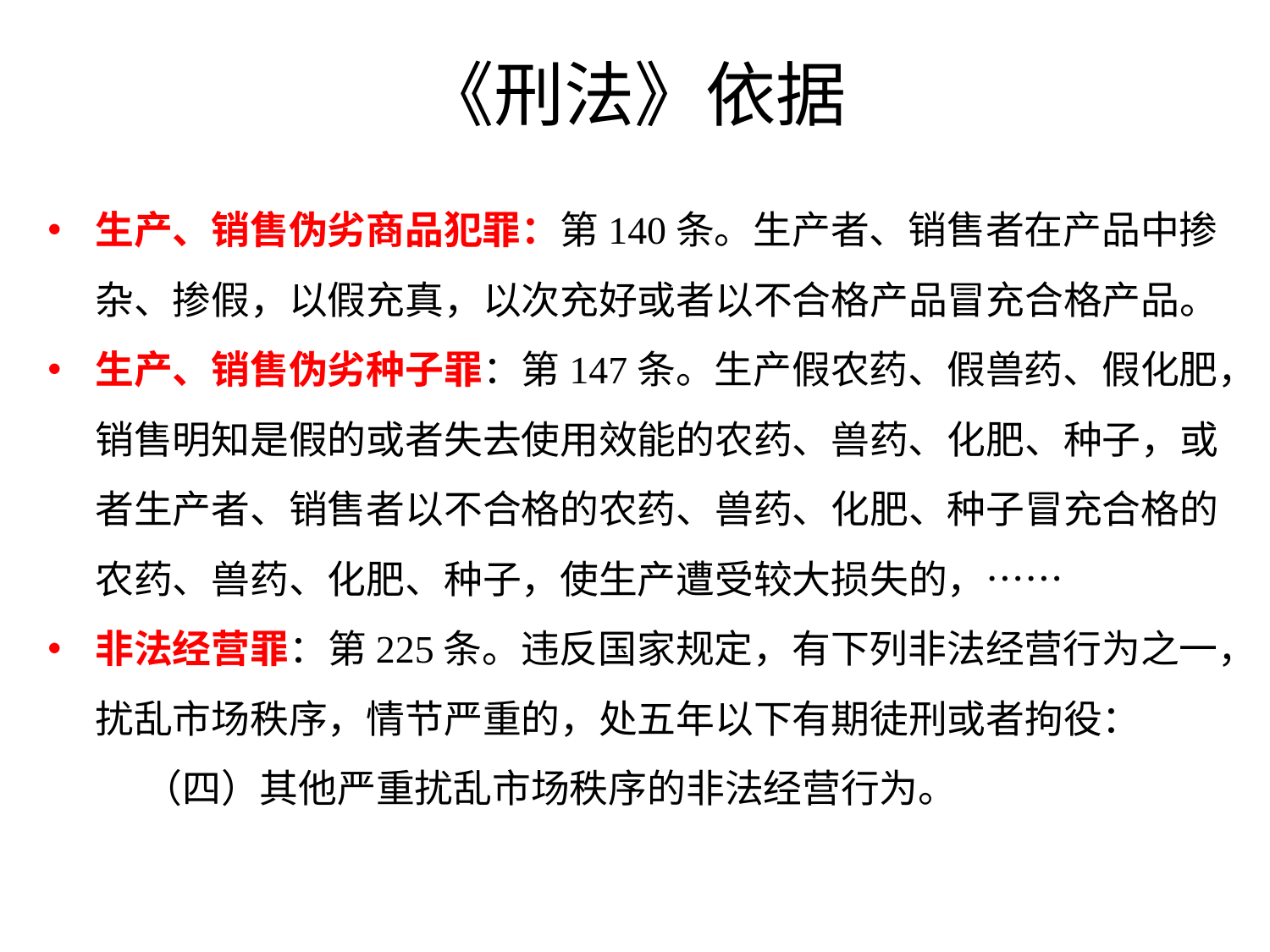

# 《刑法》依据
生产、销售伪劣商品犯罪：第140条。生产者、销售者在产品中掺杂、掺假，以假充真，以次充好或者以不合格产品冒充合格产品。
生产、销售伪劣种子罪：第147条。生产假农药、假兽药、假化肥，销售明知是假的或者失去使用效能的农药、兽药、化肥、种子，或者生产者、销售者以不合格的农药、兽药、化肥、种子冒充合格的农药、兽药、化肥、种子，使生产遭受较大损失的，……
非法经营罪：第225条。违反国家规定，有下列非法经营行为之一，扰乱市场秩序，情节严重的，处五年以下有期徒刑或者拘役：
          （四）其他严重扰乱市场秩序的非法经营行为。